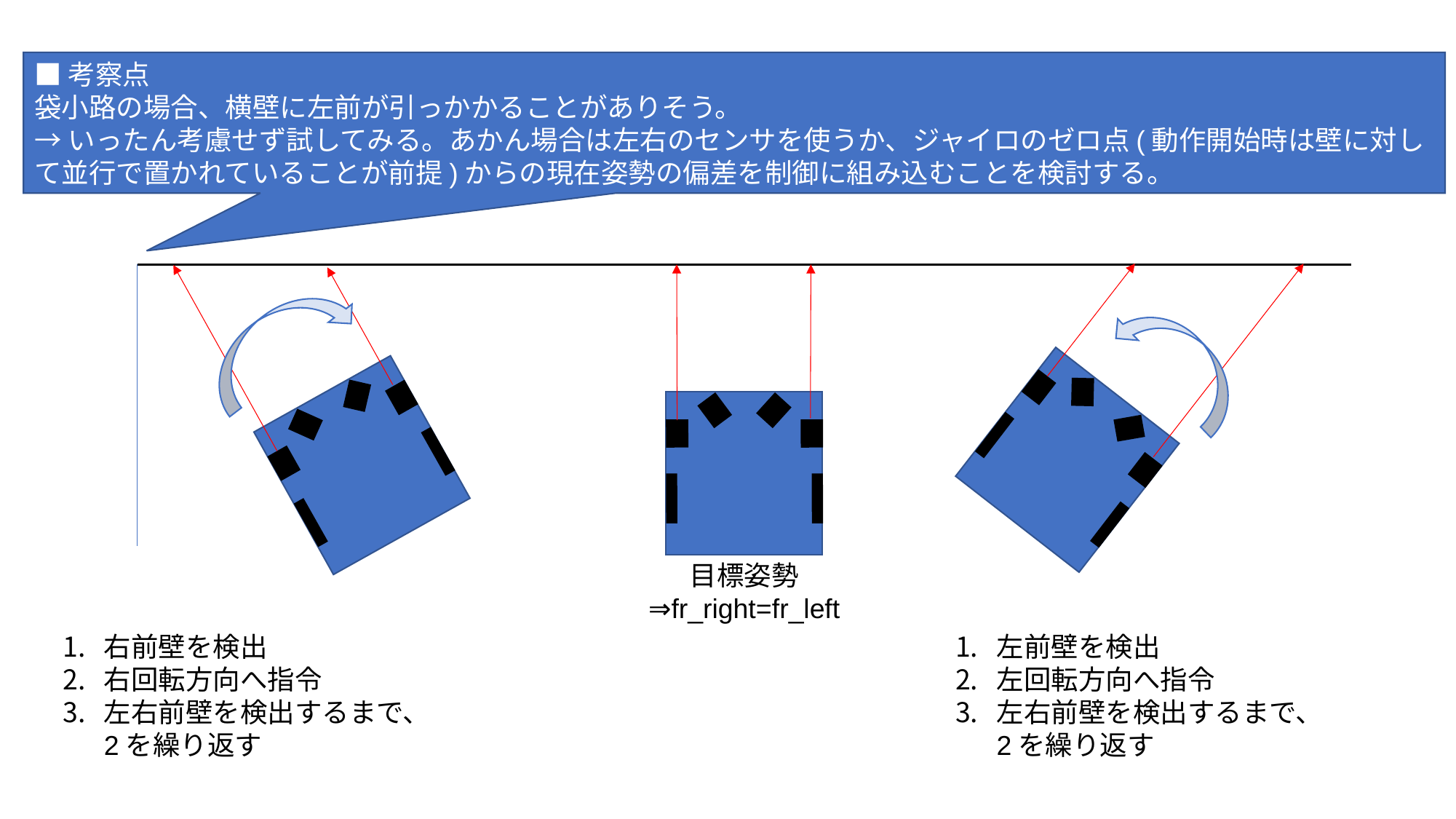

■考察点
袋小路の場合、横壁に左前が引っかかることがありそう。
→いったん考慮せず試してみる。あかん場合は左右のセンサを使うか、ジャイロのゼロ点(動作開始時は壁に対して並行で置かれていることが前提)からの現在姿勢の偏差を制御に組み込むことを検討する。

目標姿勢
⇒fr_right=fr_left
右前壁を検出
右回転方向へ指令
左右前壁を検出するまで、
2を繰り返す
左前壁を検出
左回転方向へ指令
左右前壁を検出するまで、
2を繰り返す